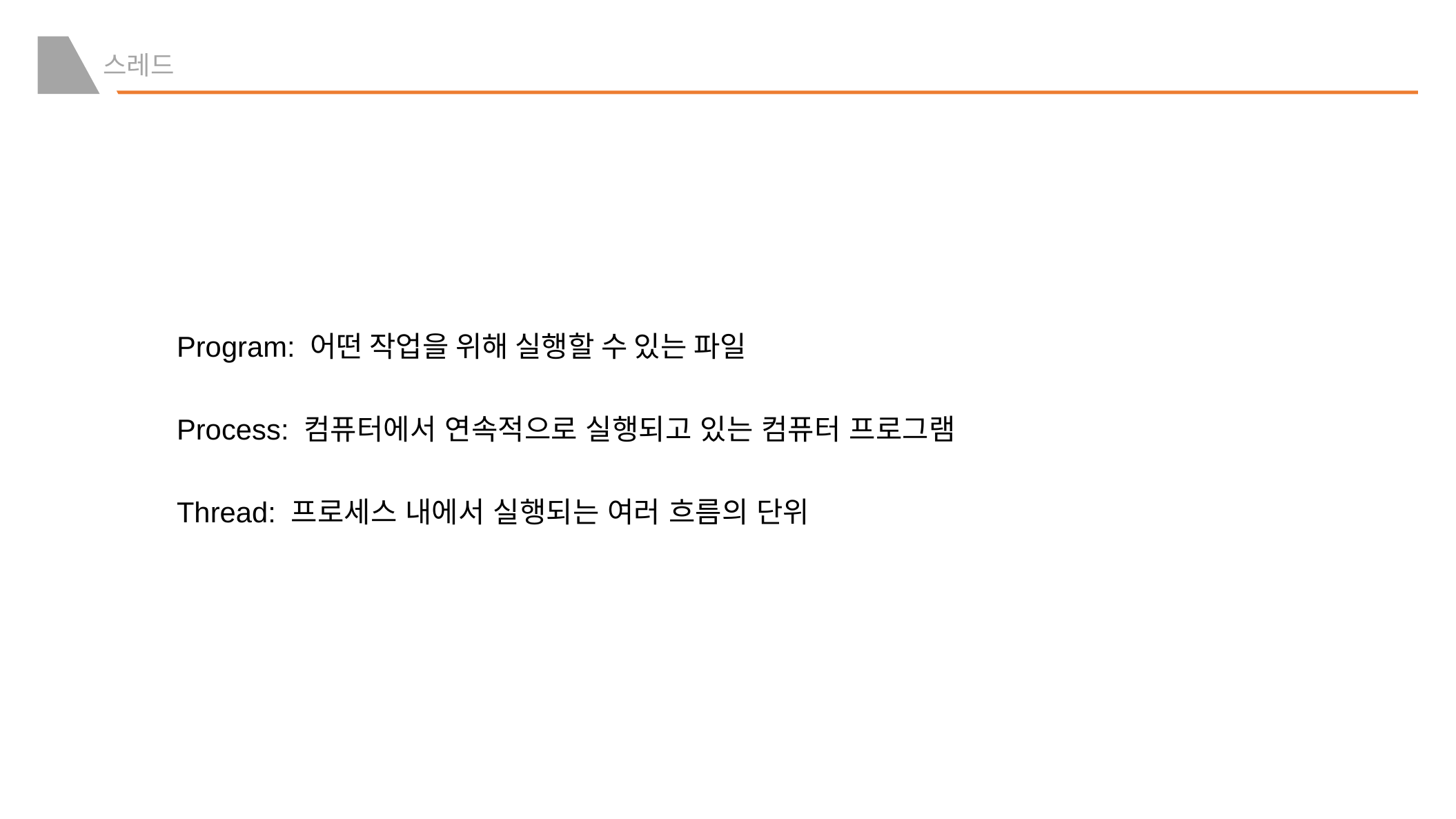

스레드

Program: 어떤 작업을 위해 실행할 수 있는 파일

Process: 컴퓨터에서 연속적으로 실행되고 있는 컴퓨터 프로그램

Thread: 프로세스 내에서 실행되는 여러 흐름의 단위